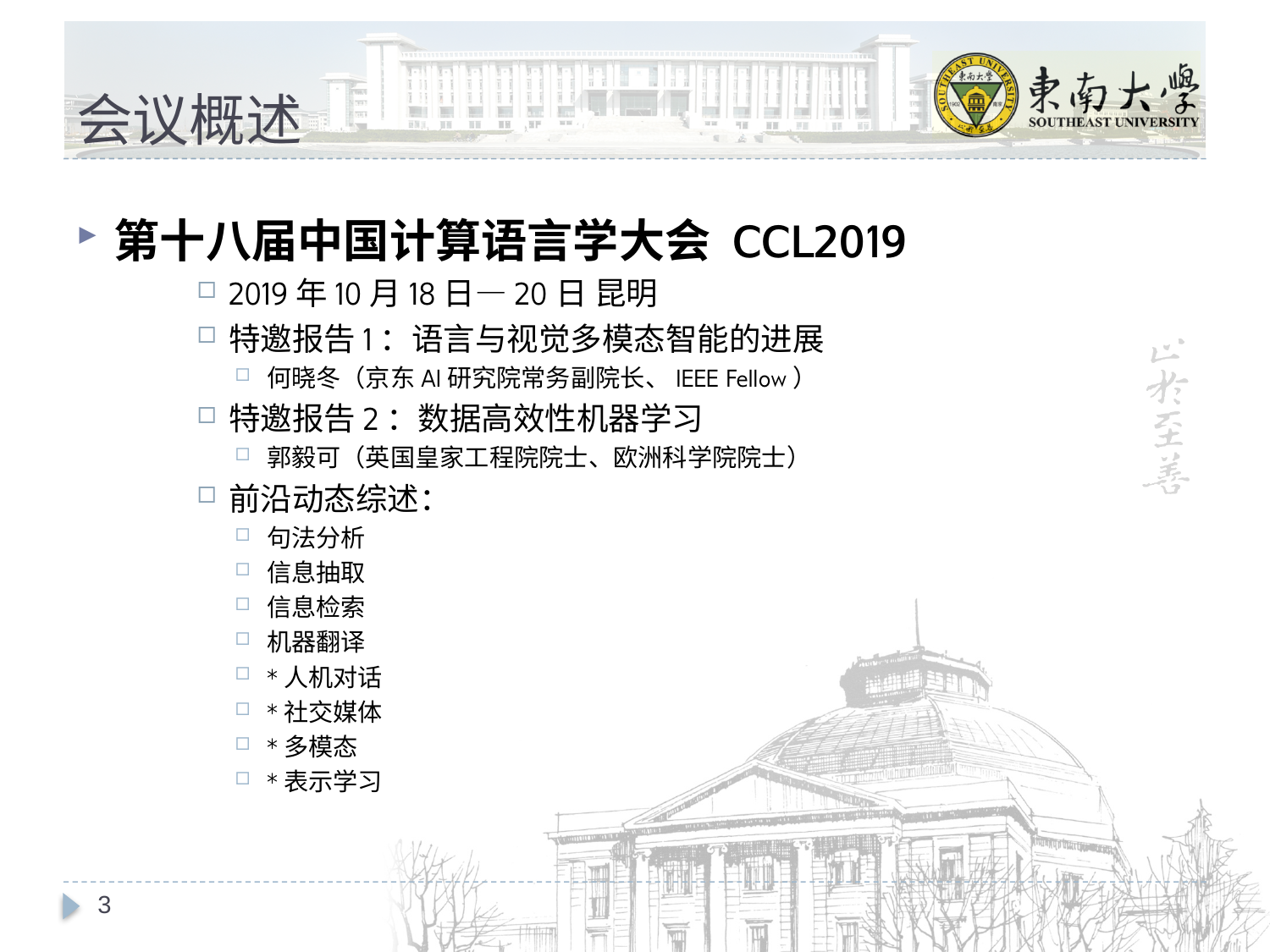

# 会议概述

第十八届中国计算语言学大会 CCL2019
2019年10月18日—20日 昆明
特邀报告1：语言与视觉多模态智能的进展
何晓冬（京东AI研究院常务副院长、IEEE Fellow）
特邀报告2：数据高效性机器学习
郭毅可（英国皇家工程院院士、欧洲科学院院士）
前沿动态综述：
句法分析
信息抽取
信息检索
机器翻译
*人机对话
*社交媒体
*多模态
*表示学习

3